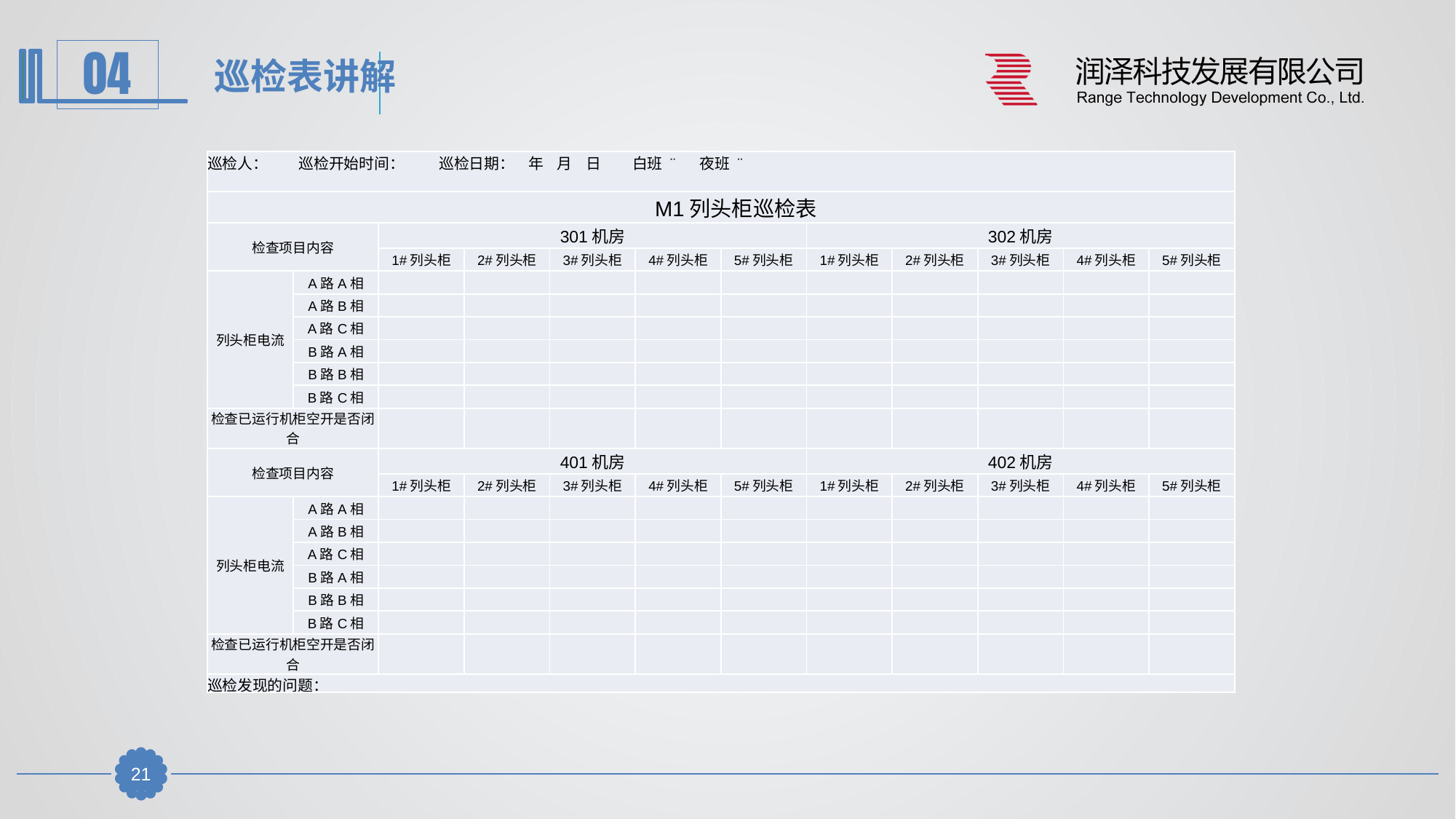

巡检表讲解
| 巡检人： 巡检开始时间： 巡检日期： 年 月 日 白班 ¨ 夜班 ¨ |  |  |  |  |  |  |  |  |  |  |  |
| --- | --- | --- | --- | --- | --- | --- | --- | --- | --- | --- | --- |
| M1列头柜巡检表 |  |  |  |  |  |  |  |  |  |  |  |
| 检查项目内容 |  | 301机房 |  |  |  |  | 302机房 |  |  |  |  |
|  |  | 1#列头柜 | 2#列头柜 | 3#列头柜 | 4#列头柜 | 5#列头柜 | 1#列头柜 | 2#列头柜 | 3#列头柜 | 4#列头柜 | 5#列头柜 |
| 列头柜电流 | A路A相 |  |  |  |  |  |  |  |  |  |  |
|  | A路B相 |  |  |  |  |  |  |  |  |  |  |
|  | A路C相 |  |  |  |  |  |  |  |  |  |  |
|  | B路A相 |  |  |  |  |  |  |  |  |  |  |
|  | B路B相 |  |  |  |  |  |  |  |  |  |  |
|  | B路C相 |  |  |  |  |  |  |  |  |  |  |
| 检查已运行机柜空开是否闭合 |  |  |  |  |  |  |  |  |  |  |  |
| 检查项目内容 |  | 401机房 |  |  |  |  | 402机房 |  |  |  |  |
|  |  | 1#列头柜 | 2#列头柜 | 3#列头柜 | 4#列头柜 | 5#列头柜 | 1#列头柜 | 2#列头柜 | 3#列头柜 | 4#列头柜 | 5#列头柜 |
| 列头柜电流 | A路A相 |  |  |  |  |  |  |  |  |  |  |
|  | A路B相 |  |  |  |  |  |  |  |  |  |  |
|  | A路C相 |  |  |  |  |  |  |  |  |  |  |
|  | B路A相 |  |  |  |  |  |  |  |  |  |  |
|  | B路B相 |  |  |  |  |  |  |  |  |  |  |
|  | B路C相 |  |  |  |  |  |  |  |  |  |  |
| 检查已运行机柜空开是否闭合 |  |  |  |  |  |  |  |  |  |  |  |
| 巡检发现的问题： |  |  |  |  |  |  |  |  |  |  |  |
21